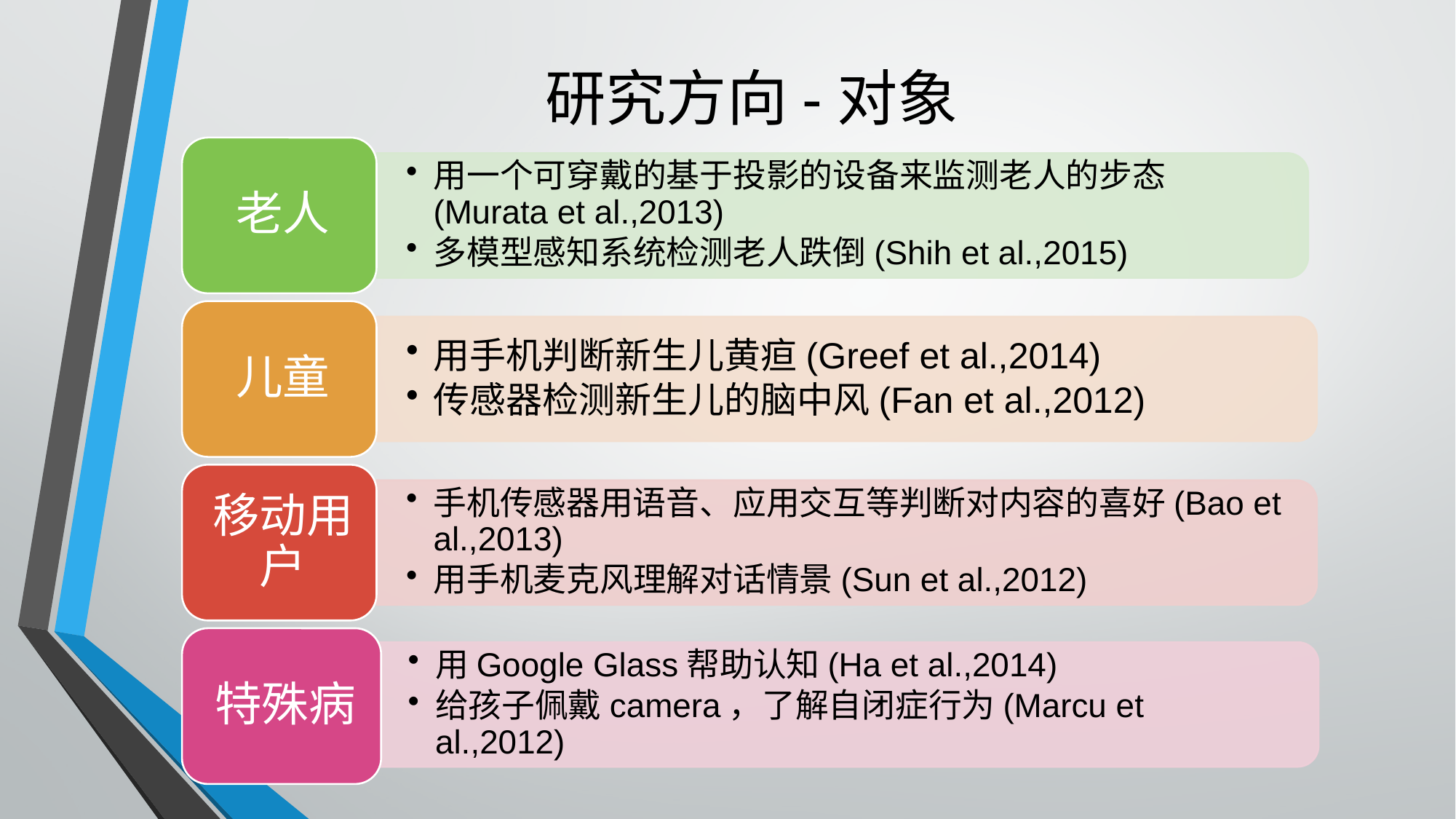

# 研究方向-对象
用一个可穿戴的基于投影的设备来监测老人的步态(Murata et al.,2013)
多模型感知系统检测老人跌倒(Shih et al.,2015)
老人
用手机判断新生儿黄疸(Greef et al.,2014)
传感器检测新生儿的脑中风(Fan et al.,2012)
儿童
手机传感器用语音、应用交互等判断对内容的喜好(Bao et al.,2013)
用手机麦克风理解对话情景(Sun et al.,2012)
移动用户
用Google Glass帮助认知(Ha et al.,2014)
给孩子佩戴camera，了解自闭症行为(Marcu et al.,2012)
特殊病